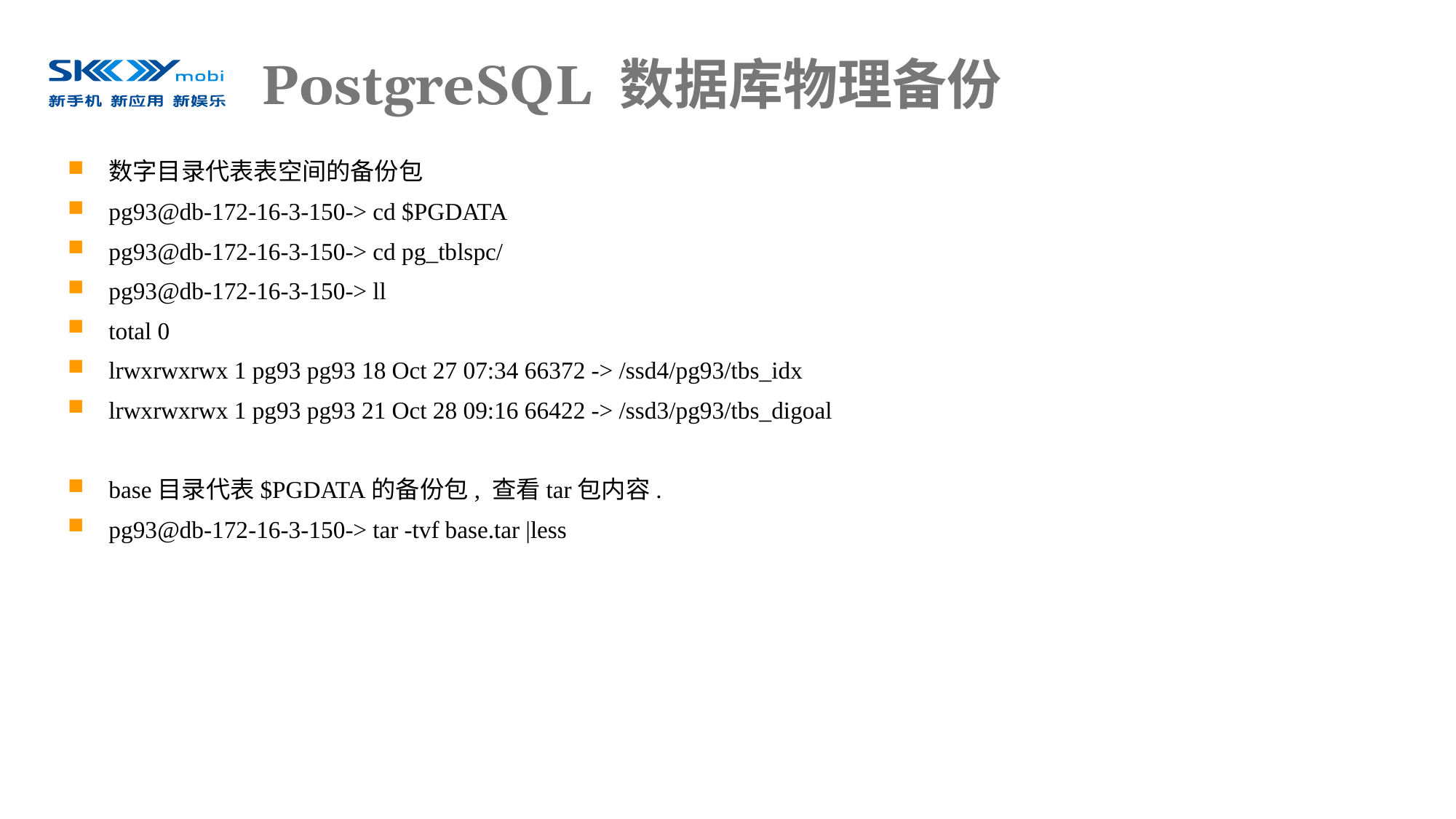

# PostgreSQL 数据库物理备份
数字目录代表表空间的备份包
pg93@db-172-16-3-150-> cd $PGDATA
pg93@db-172-16-3-150-> cd pg_tblspc/
pg93@db-172-16-3-150-> ll
total 0
lrwxrwxrwx 1 pg93 pg93 18 Oct 27 07:34 66372 -> /ssd4/pg93/tbs_idx
lrwxrwxrwx 1 pg93 pg93 21 Oct 28 09:16 66422 -> /ssd3/pg93/tbs_digoal

base目录代表$PGDATA的备份包, 查看tar包内容.
pg93@db-172-16-3-150-> tar -tvf base.tar |less